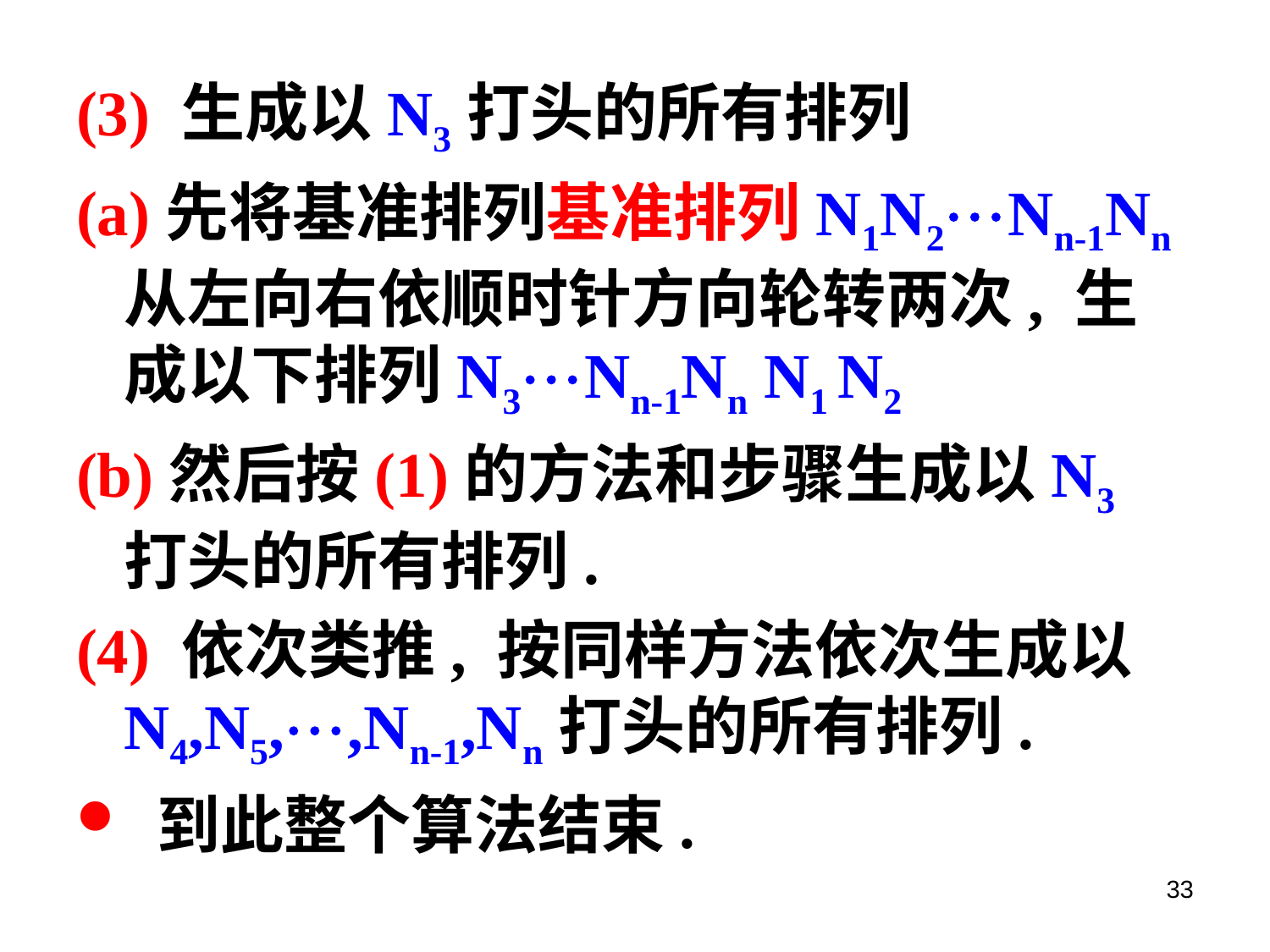

(3) 生成以N3打头的所有排列
(a)先将基准排列基准排列N1N2…Nn-1Nn从左向右依顺时针方向轮转两次, 生成以下排列N3…Nn-1Nn N1 N2
(b)然后按(1)的方法和步骤生成以N3打头的所有排列.
(4) 依次类推, 按同样方法依次生成以N4,N5,…,Nn-1,Nn打头的所有排列.
 到此整个算法结束.
33